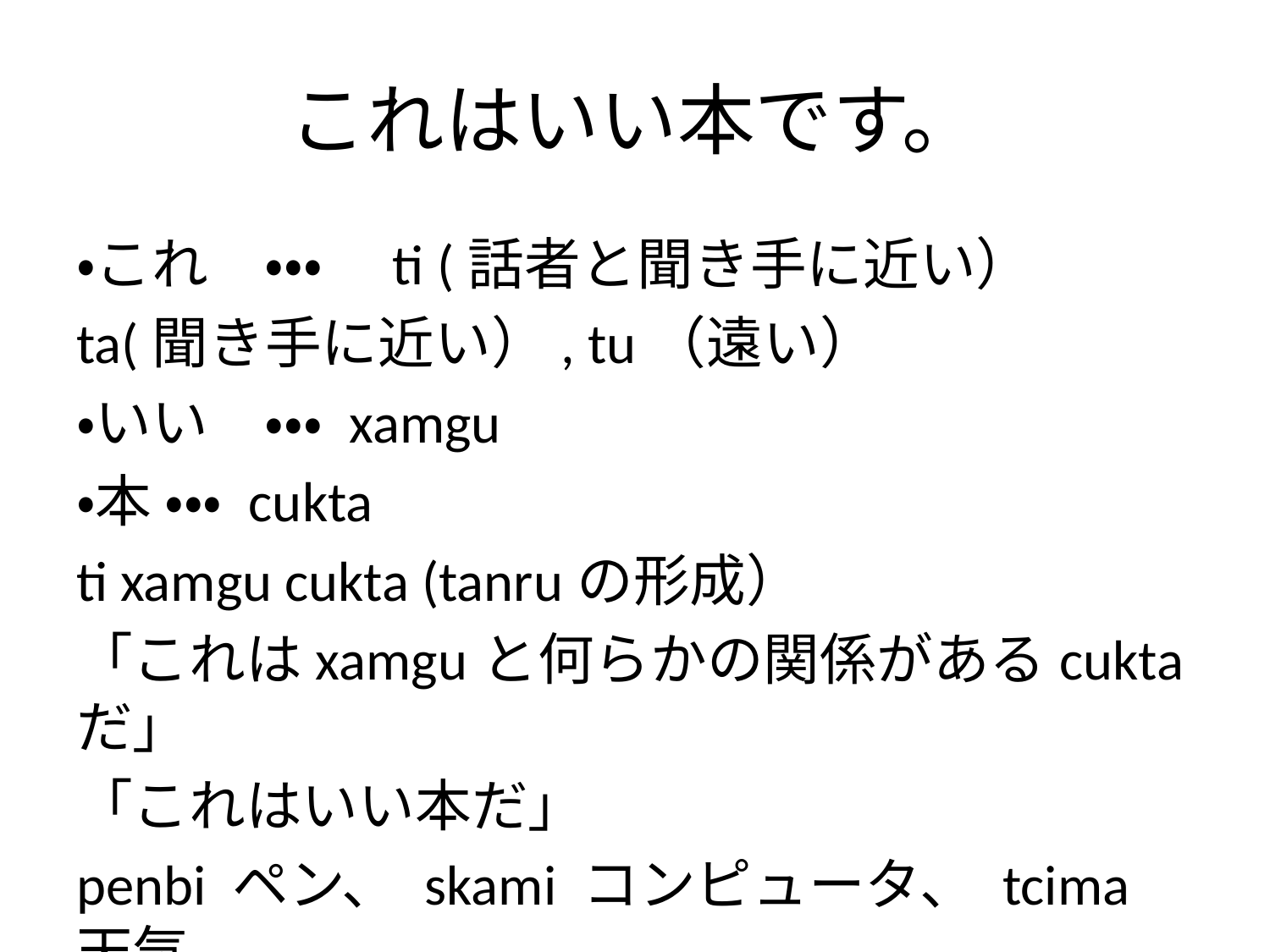

# これはいい本です。
・これ　・・・　ti (話者と聞き手に近い）
ta(聞き手に近い）, tu（遠い）
・いい　・・・ xamgu
・本 ・・・ cukta
ti xamgu cukta (tanruの形成）
「これはxamguと何らかの関係があるcuktaだ」
「これはいい本だ」
penbi ペン、 skami コンピュータ、 tcima 天気